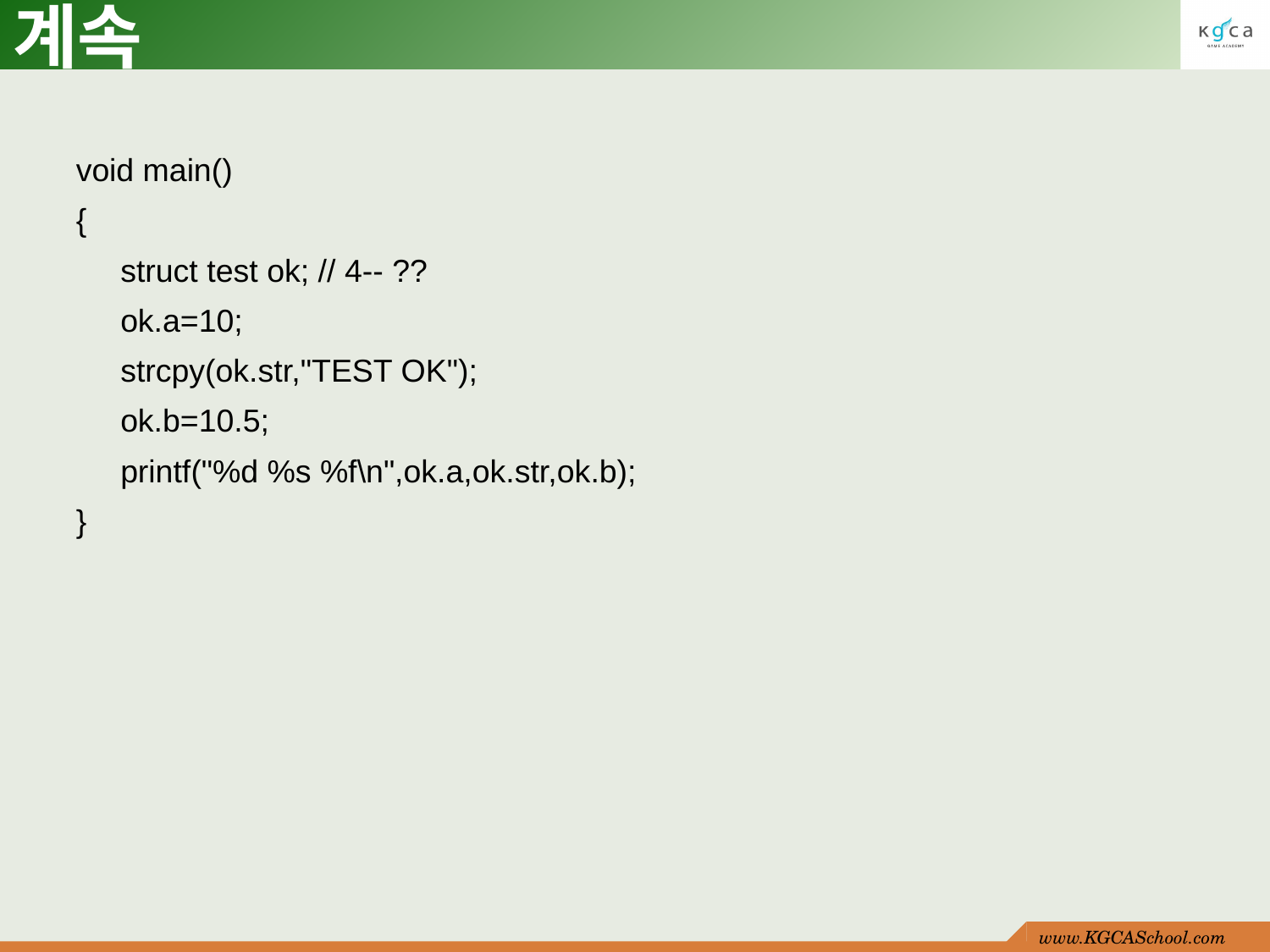

# 계속

void main()
{
     struct test ok; // 4-- ??
     ok.a=10;
     strcpy(ok.str,"TEST OK");
     ok.b=10.5;
     printf("%d %s %f\n",ok.a,ok.str,ok.b);
}